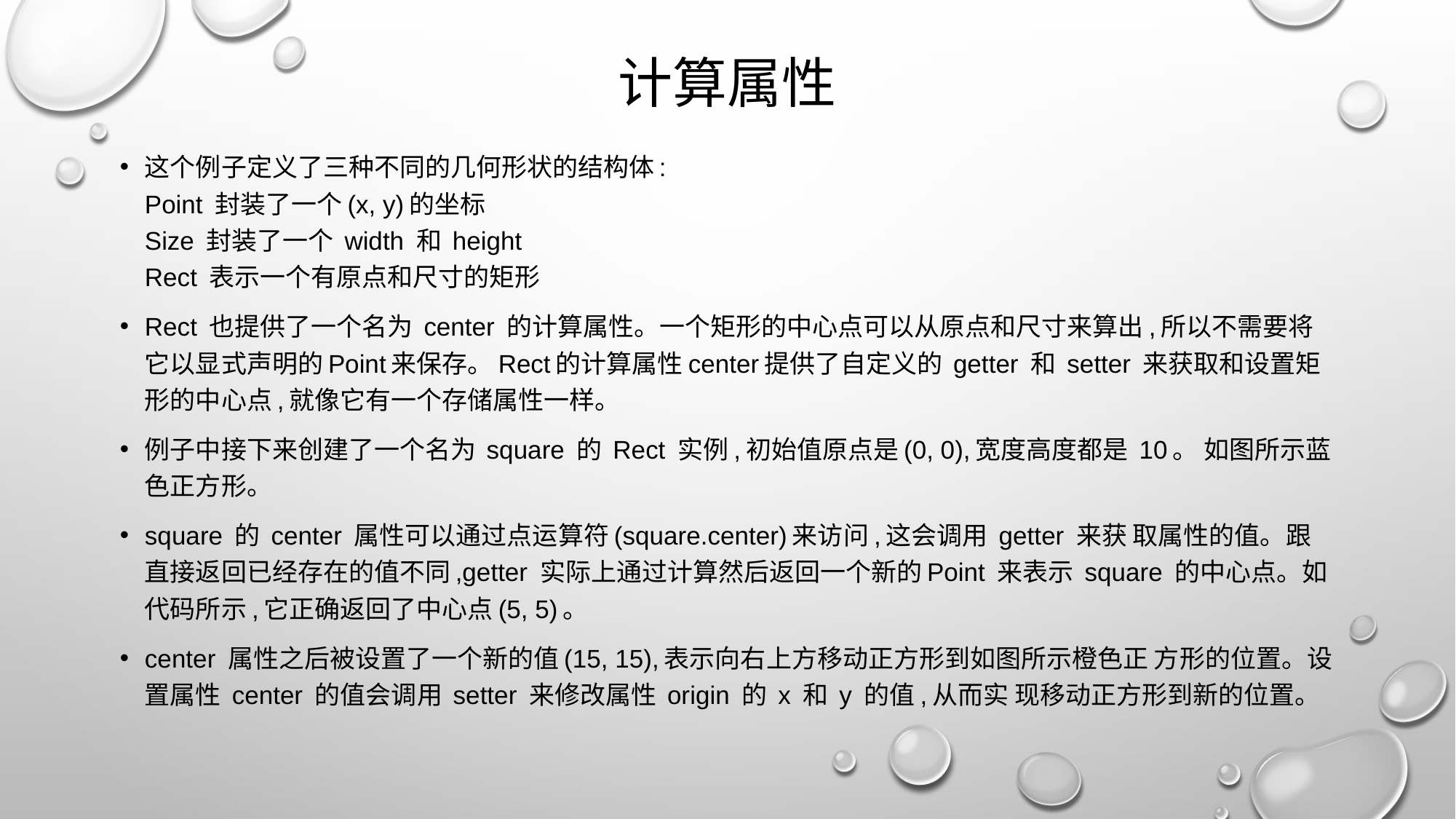

# 计算属性
这个例子定义了三种不同的几何形状的结构体: 
Point 封装了一个(x, y)的坐标  
Size 封装了一个 width 和 height 
Rect 表示一个有原点和尺寸的矩形
Rect 也提供了一个名为 center 的计算属性。一个矩形的中心点可以从原点和尺寸来算出,所以不需要将它以显式声明的Point来保存。Rect的计算属性center提供了自定义的 getter 和 setter 来获取和设置矩形的中心点,就像它有一个存储属性一样。
例子中接下来创建了一个名为 square 的 Rect 实例,初始值原点是(0, 0),宽度高度都是 10。 如图所示蓝色正方形。
square 的 center 属性可以通过点运算符(square.center)来访问,这会调用 getter 来获 取属性的值。跟直接返回已经存在的值不同,getter 实际上通过计算然后返回一个新的Point 来表示 square 的中心点。如代码所示,它正确返回了中心点(5, 5)。
center 属性之后被设置了一个新的值(15, 15),表示向右上方移动正方形到如图所示橙色正 方形的位置。设置属性 center 的值会调用 setter 来修改属性 origin 的 x 和 y 的值,从而实 现移动正方形到新的位置。